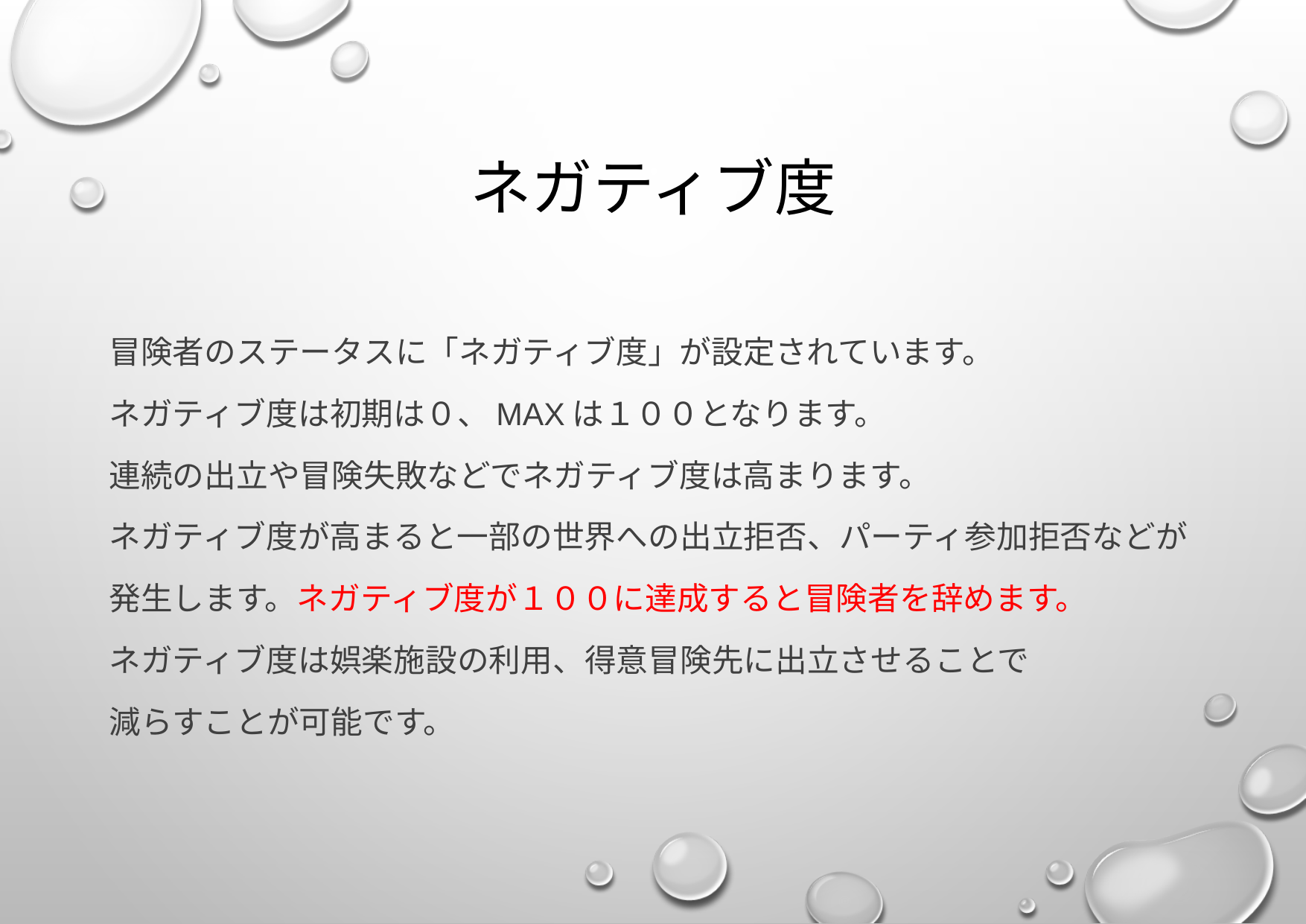

# ネガティブ度
冒険者のステータスに「ネガティブ度」が設定されています。
ネガティブ度は初期は０、MAXは１００となります。
連続の出立や冒険失敗などでネガティブ度は高まります。
ネガティブ度が高まると一部の世界への出立拒否、パーティ参加拒否などが
発生します。ネガティブ度が１００に達成すると冒険者を辞めます。
ネガティブ度は娯楽施設の利用、得意冒険先に出立させることで
減らすことが可能です。